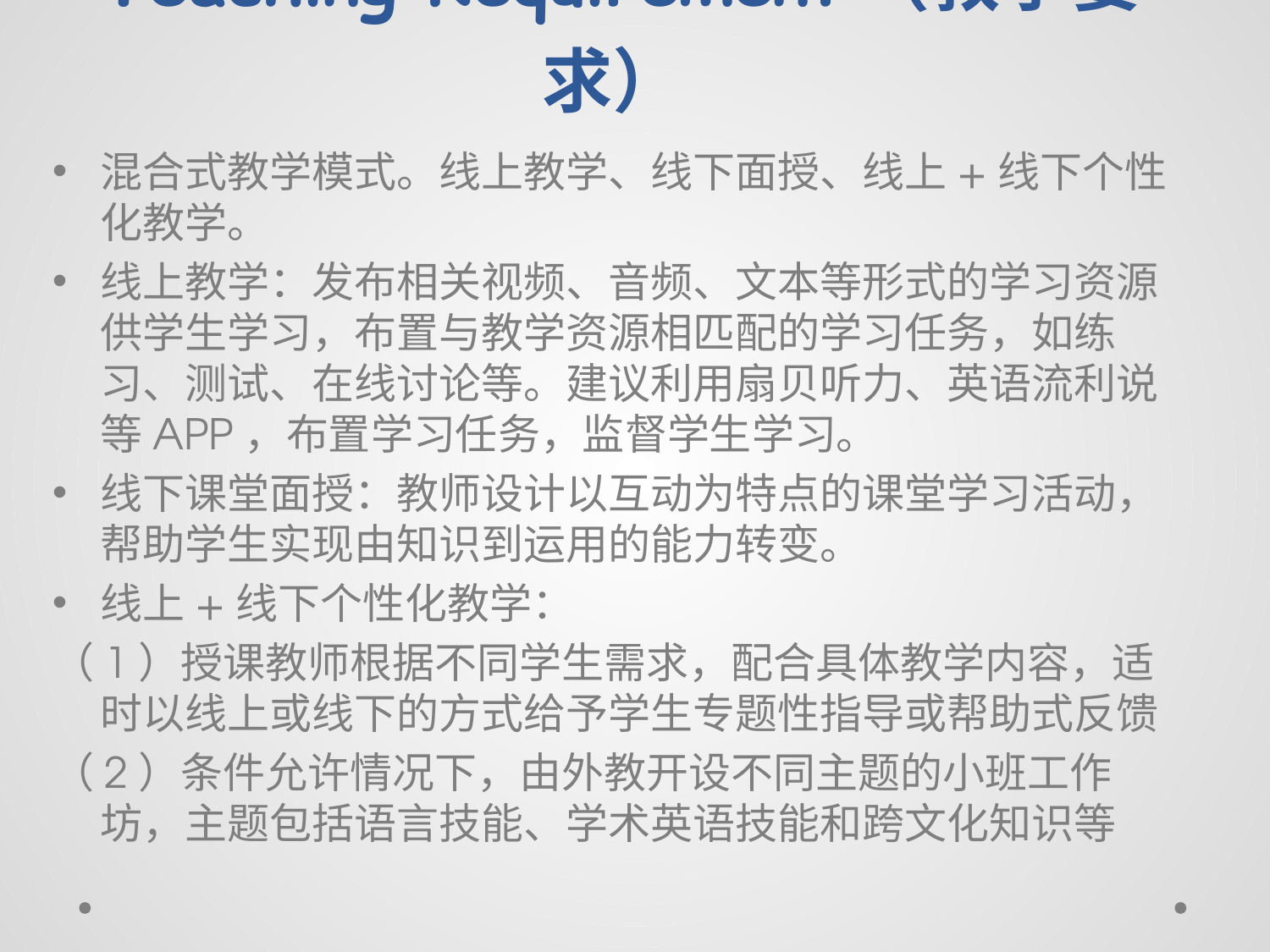

混合式教学模式。线上教学、线下面授、线上+线下个性化教学。
线上教学：发布相关视频、音频、文本等形式的学习资源供学生学习，布置与教学资源相匹配的学习任务，如练习、测试、在线讨论等。建议利用扇贝听力、英语流利说等APP，布置学习任务，监督学生学习。
线下课堂面授：教师设计以互动为特点的课堂学习活动，帮助学生实现由知识到运用的能力转变。
线上+线下个性化教学：
（1）授课教师根据不同学生需求，配合具体教学内容，适时以线上或线下的方式给予学生专题性指导或帮助式反馈
（2）条件允许情况下，由外教开设不同主题的小班工作坊，主题包括语言技能、学术英语技能和跨文化知识等

# Teaching Requirement（教学要求）